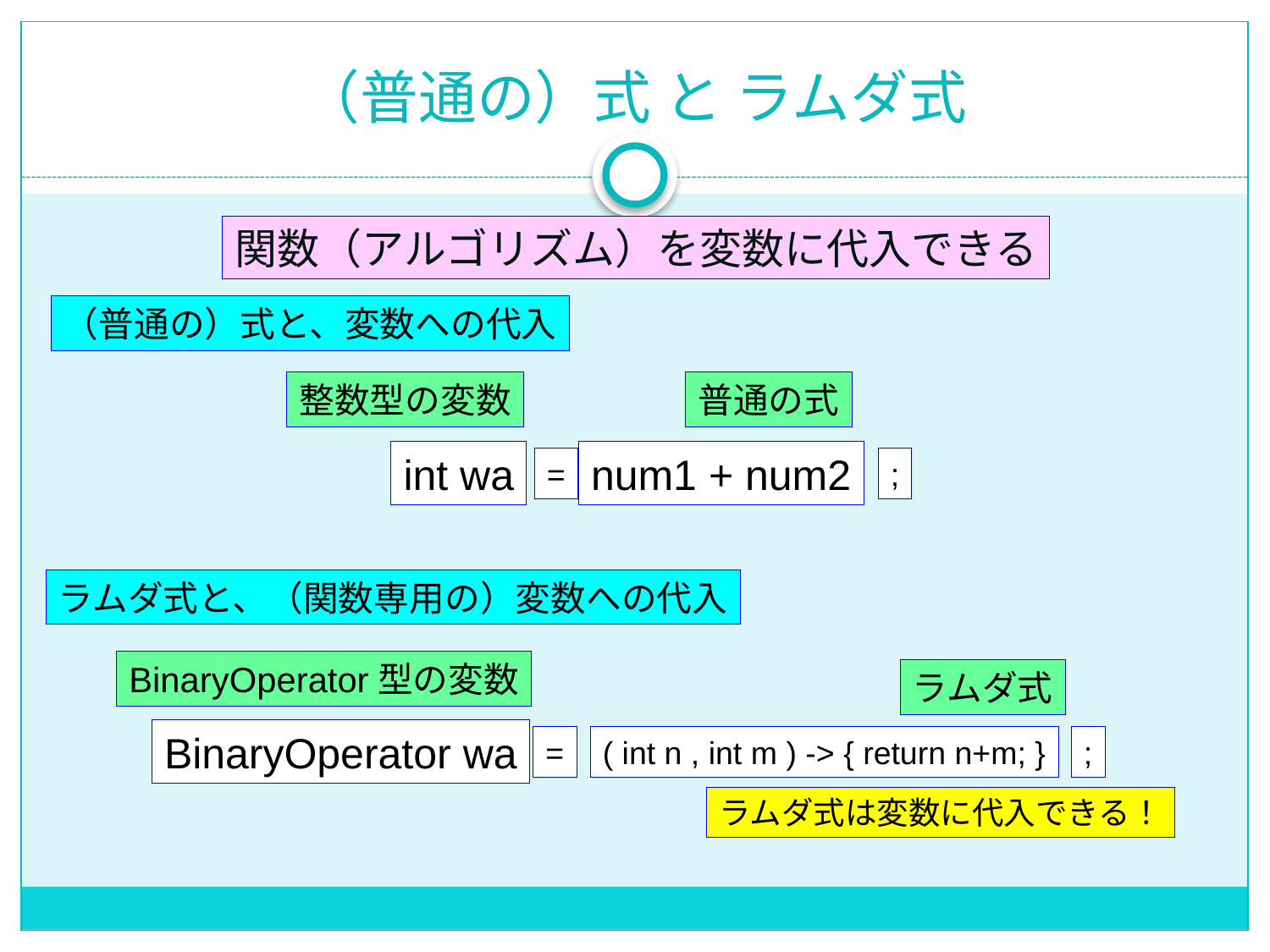

# （普通の）式 と ラムダ式
関数（アルゴリズム）を変数に代入できる
（普通の）式と、変数への代入
整数型の変数
普通の式
int wa
num1 + num2
=
;
ラムダ式と、（関数専用の）変数への代入
BinaryOperator型の変数
ラムダ式
BinaryOperator wa
=
( int n , int m ) -> { return n+m; }
;
ラムダ式は変数に代入できる！